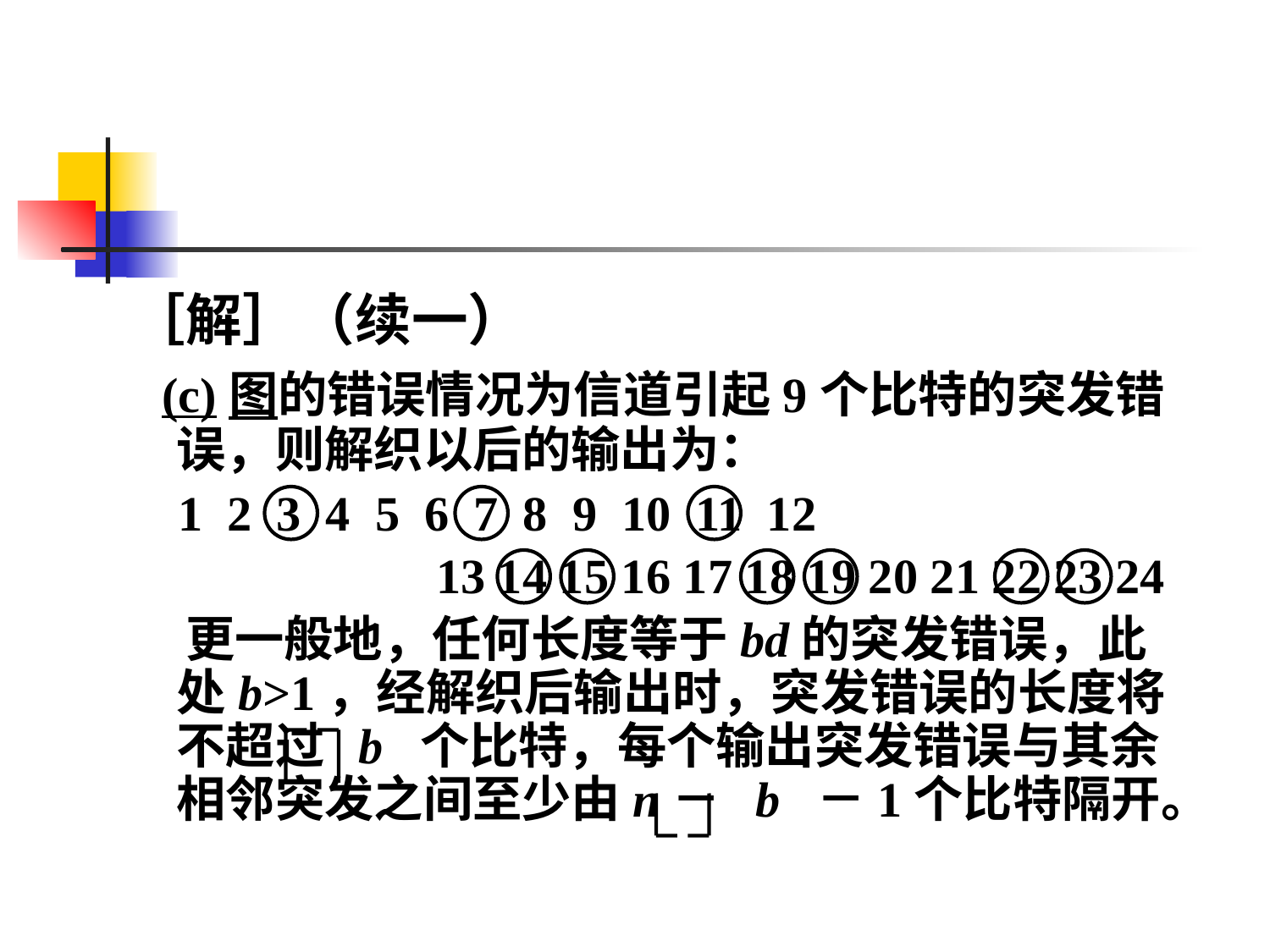

#
［解］（续一）
  (c)图的错误情况为信道引起9个比特的突发错误，则解织以后的输出为：
    1  2  3  4  5  6  7  8  9  10  11  12
                         13 14 15 16 17 18 19 20 21 22 23 24
    更一般地，任何长度等于bd的突发错误，此处b>1，经解织后输出时，突发错误的长度将不超过  b  个比特，每个输出突发错误与其余相邻突发之间至少由n－  b  －1个比特隔开。